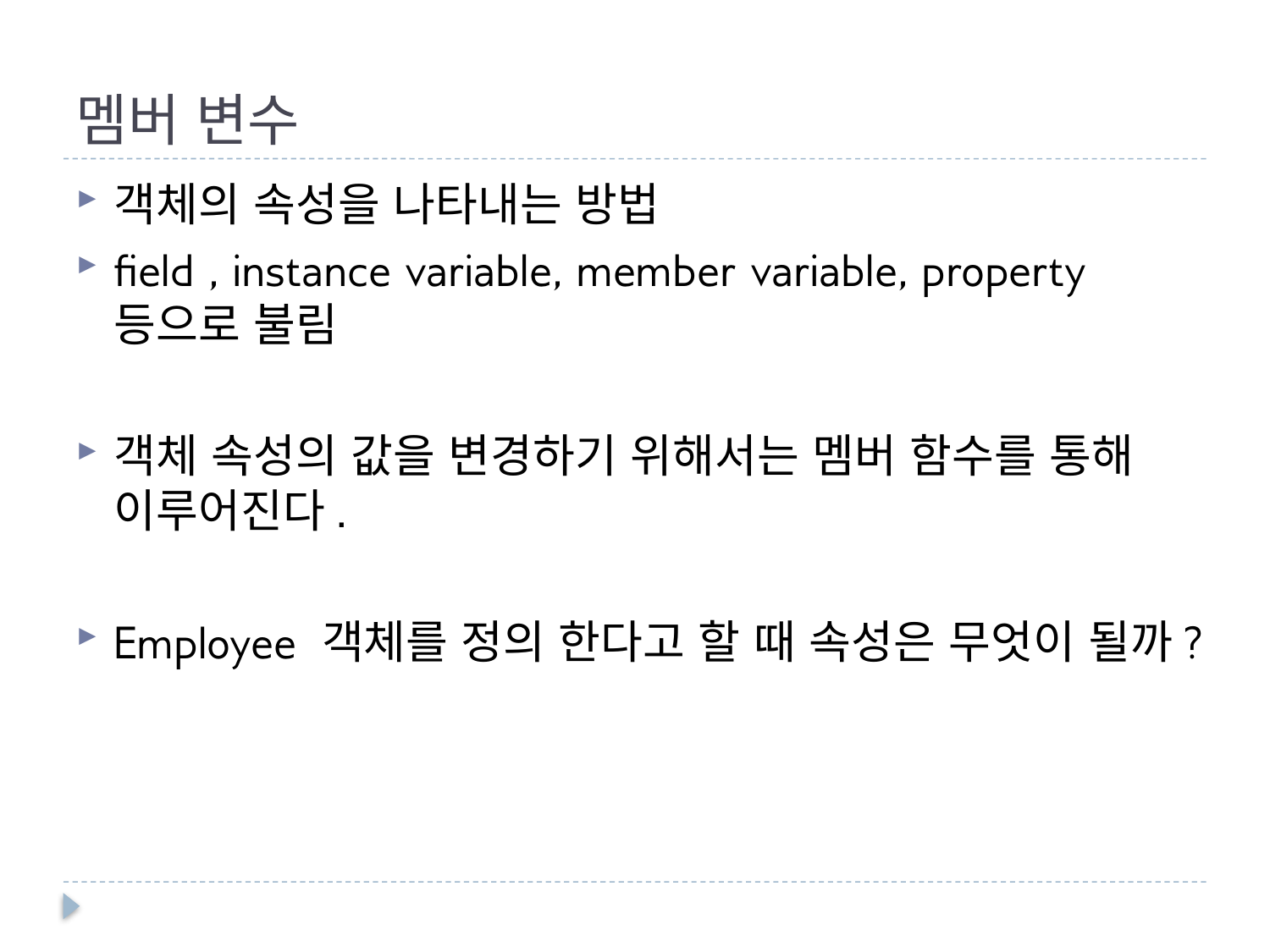

# 멤버 변수
객체의 속성을 나타내는 방법
field , instance variable, member variable, property 등으로 불림

객체 속성의 값을 변경하기 위해서는 멤버 함수를 통해 이루어진다.

Employee 객체를 정의 한다고 할 때 속성은 무엇이 될까?